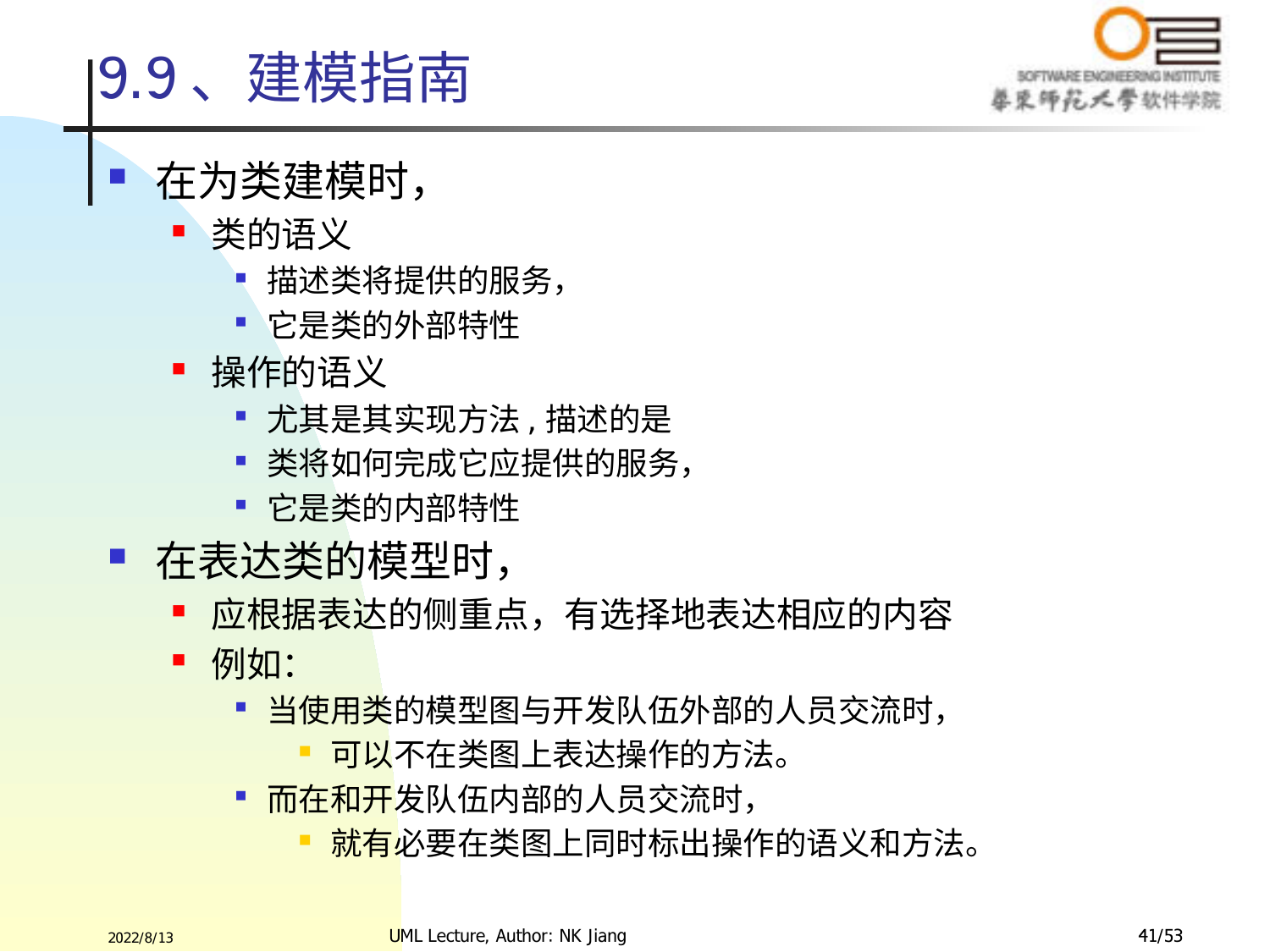

# 9.9、建模指南
在为类建模时，
类的语义
描述类将提供的服务，
它是类的外部特性
操作的语义
尤其是其实现方法,描述的是
类将如何完成它应提供的服务，
它是类的内部特性
在表达类的模型时，
应根据表达的侧重点，有选择地表达相应的内容
例如：
当使用类的模型图与开发队伍外部的人员交流时，
可以不在类图上表达操作的方法。
而在和开发队伍内部的人员交流时，
就有必要在类图上同时标出操作的语义和方法。
2022/8/13
UML Lecture, Author: NK Jiang
41/53